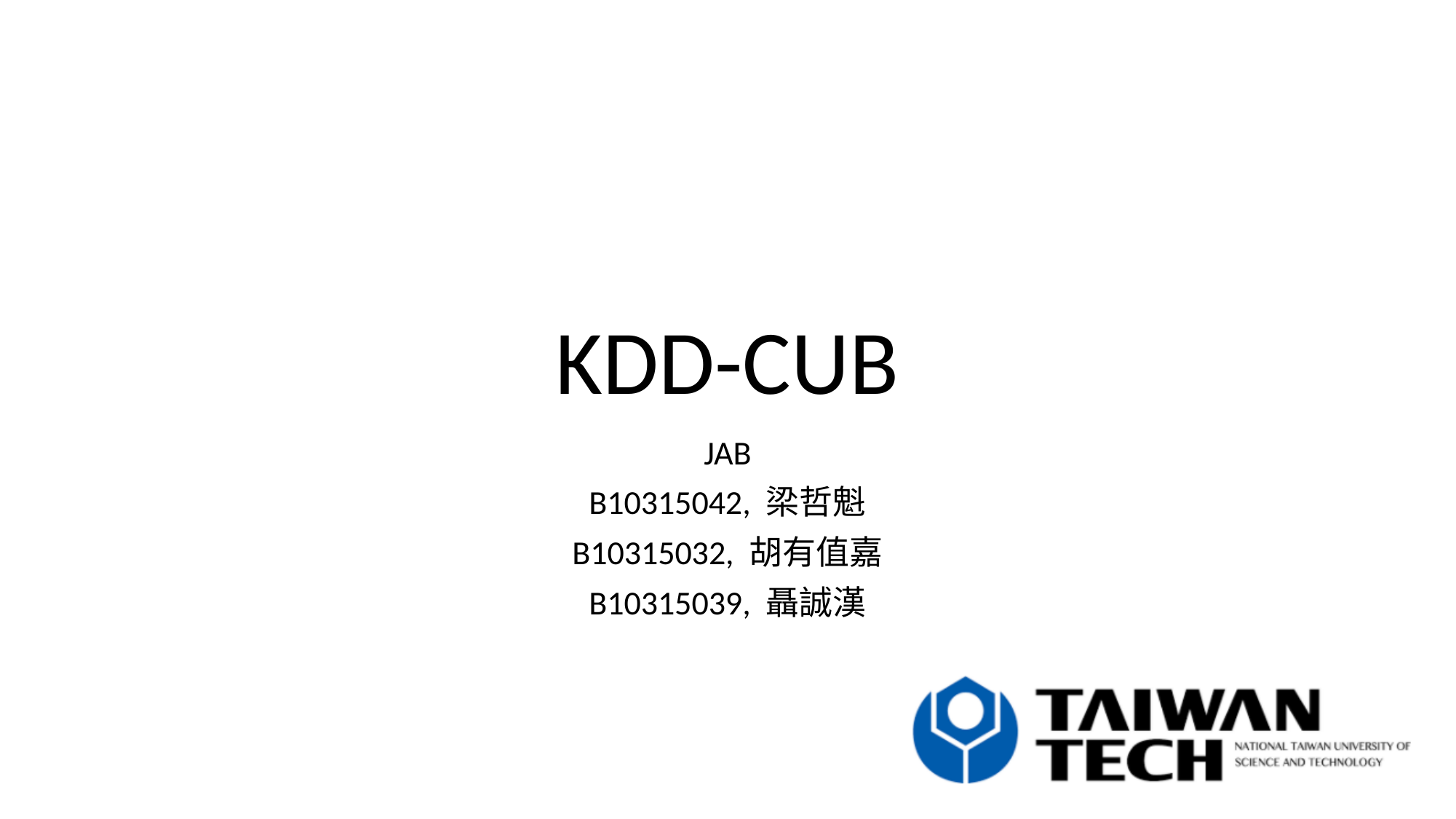

# KDD-CUB
JAB
B10315042, 梁哲魁
B10315032, 胡有值嘉
B10315039, 聶誠漢

1